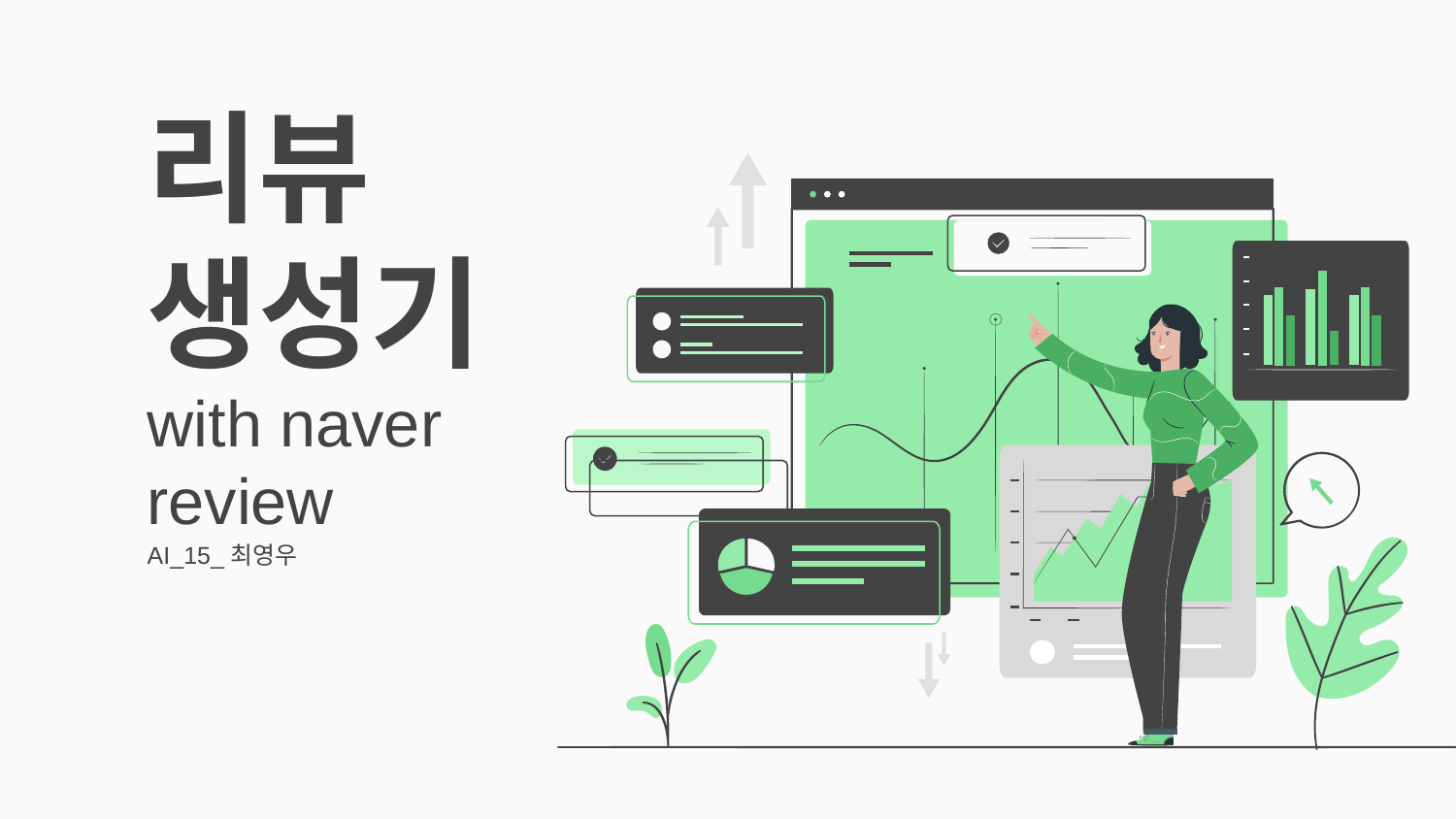

# 리뷰 생성기  with naver review

AI_15_최영우